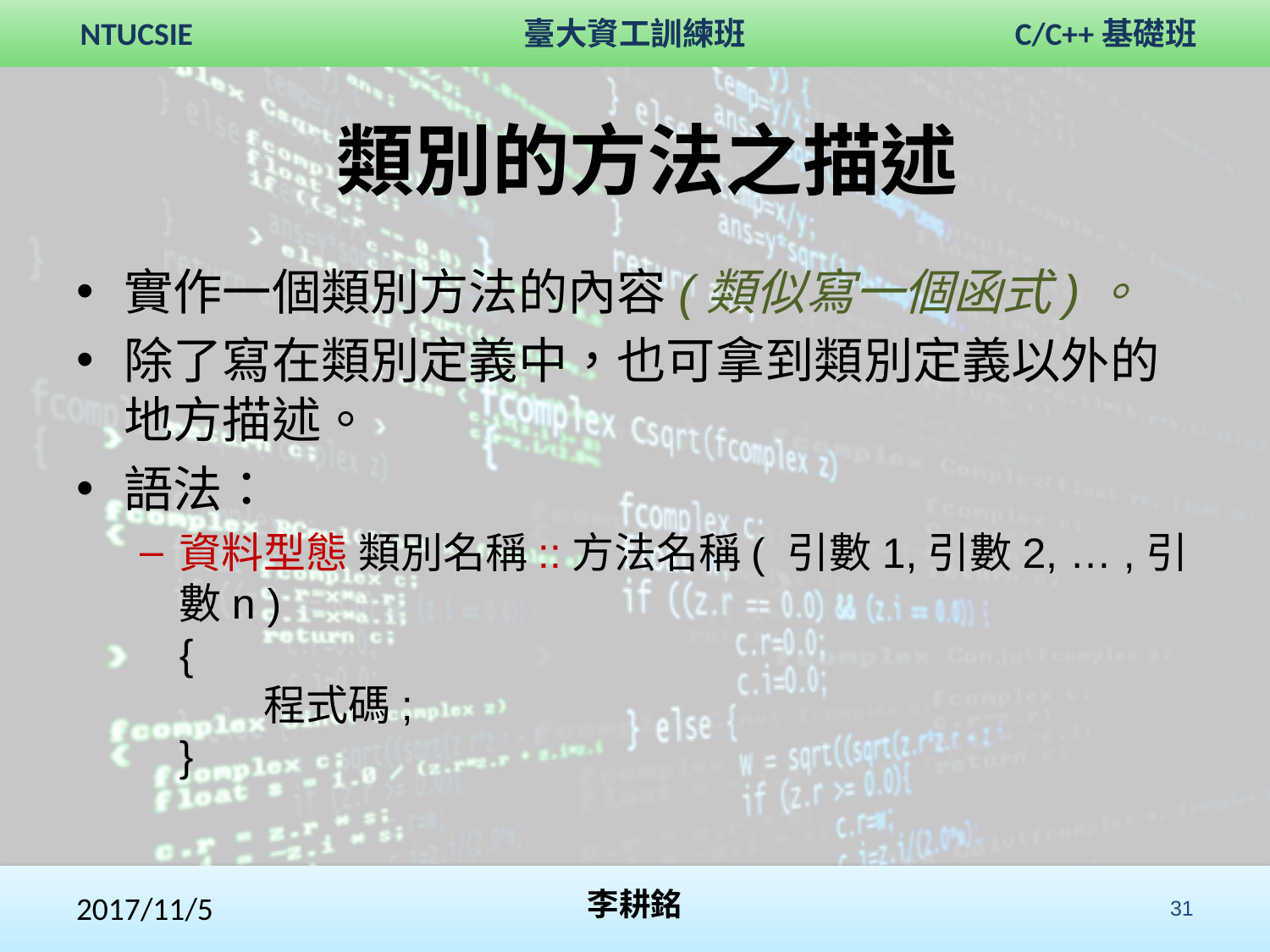

# 類別的方法之描述
實作一個類別方法的內容(類似寫一個函式)。
除了寫在類別定義中，也可拿到類別定義以外的地方描述。
語法：
資料型態 類別名稱::方法名稱( 引數1,引數2, … ,引數n )
{
　　程式碼;
}
2017/11/5
李耕銘
 31